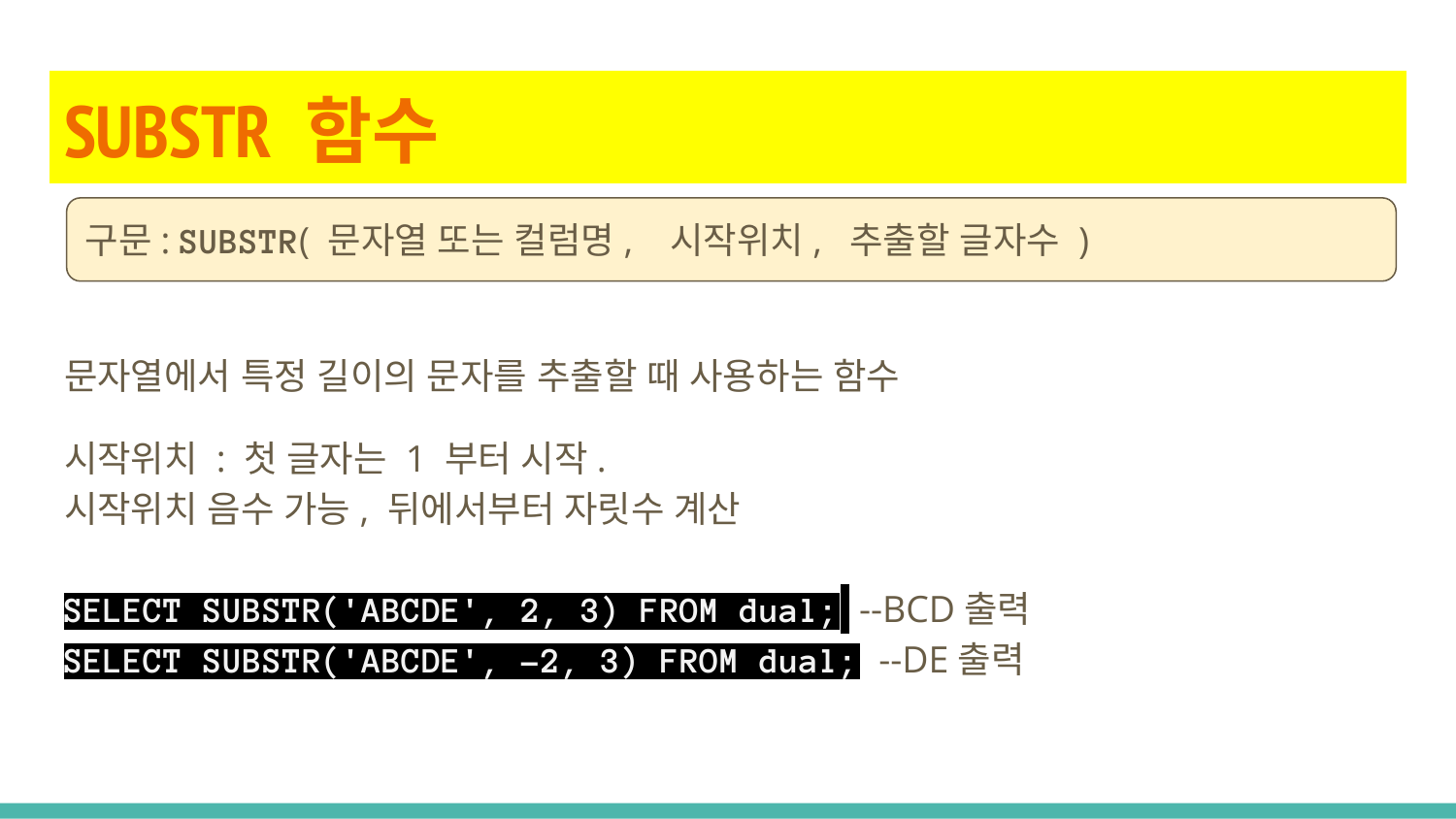

# SUBSTR 함수
구문: SUBSTR( 문자열 또는 컬럼명,   시작위치,  추출할 글자수 )
문자열에서 특정 길이의 문자를 추출할 때 사용하는 함수
시작위치 : 첫 글자는 1 부터 시작.
시작위치 음수 가능, 뒤에서부터 자릿수 계산
SELECT SUBSTR('ABCDE', 2, 3) FROM dual;  --BCD출력
SELECT SUBSTR('ABCDE', -2, 3) FROM dual;  --DE출력